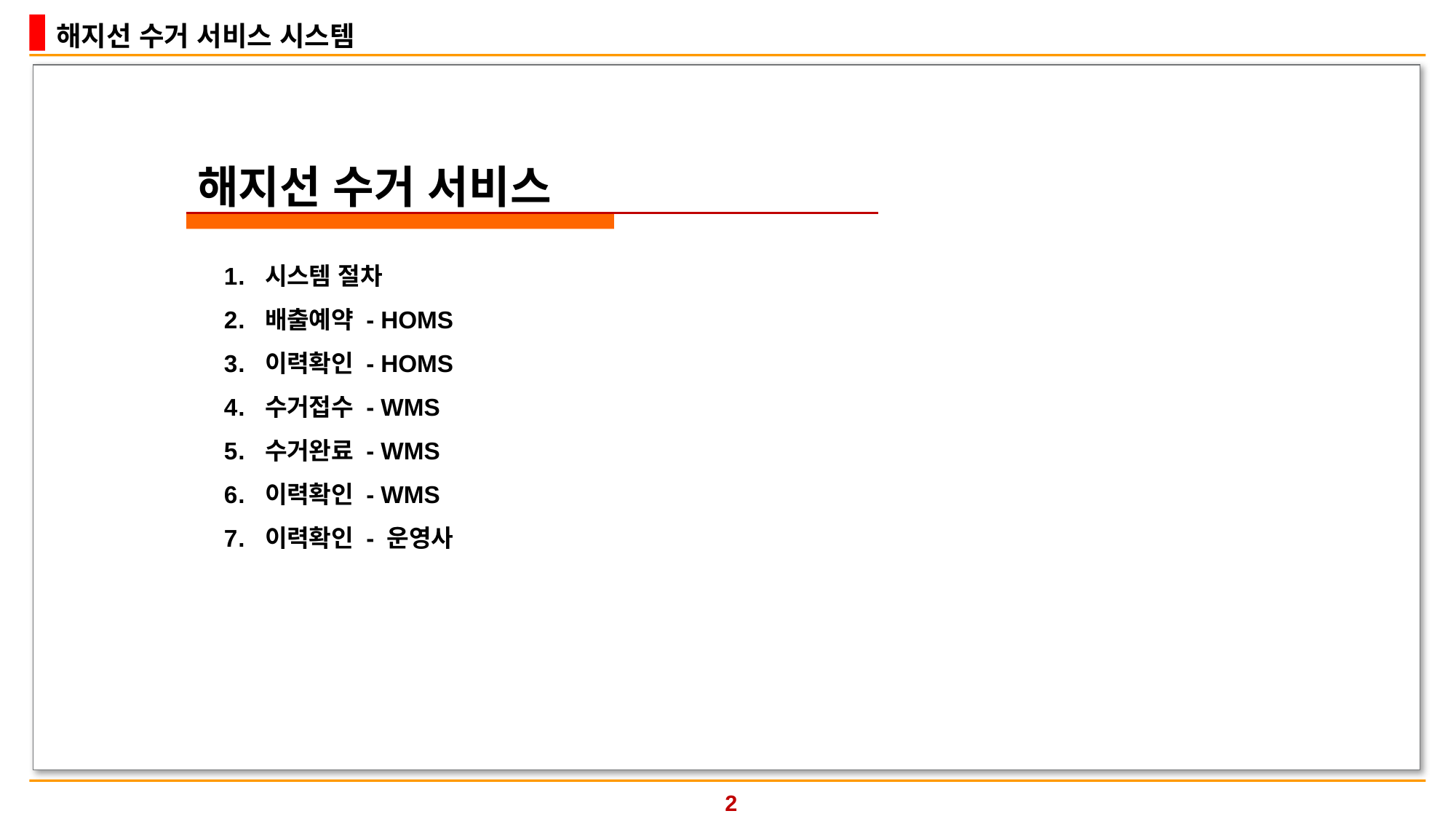

해지선 수거 서비스 시스템
해지선 수거 서비스

시스템 절차
배출예약 - HOMS
이력확인 - HOMS
수거접수 - WMS
수거완료 - WMS
이력확인 - WMS
이력확인 - 운영사